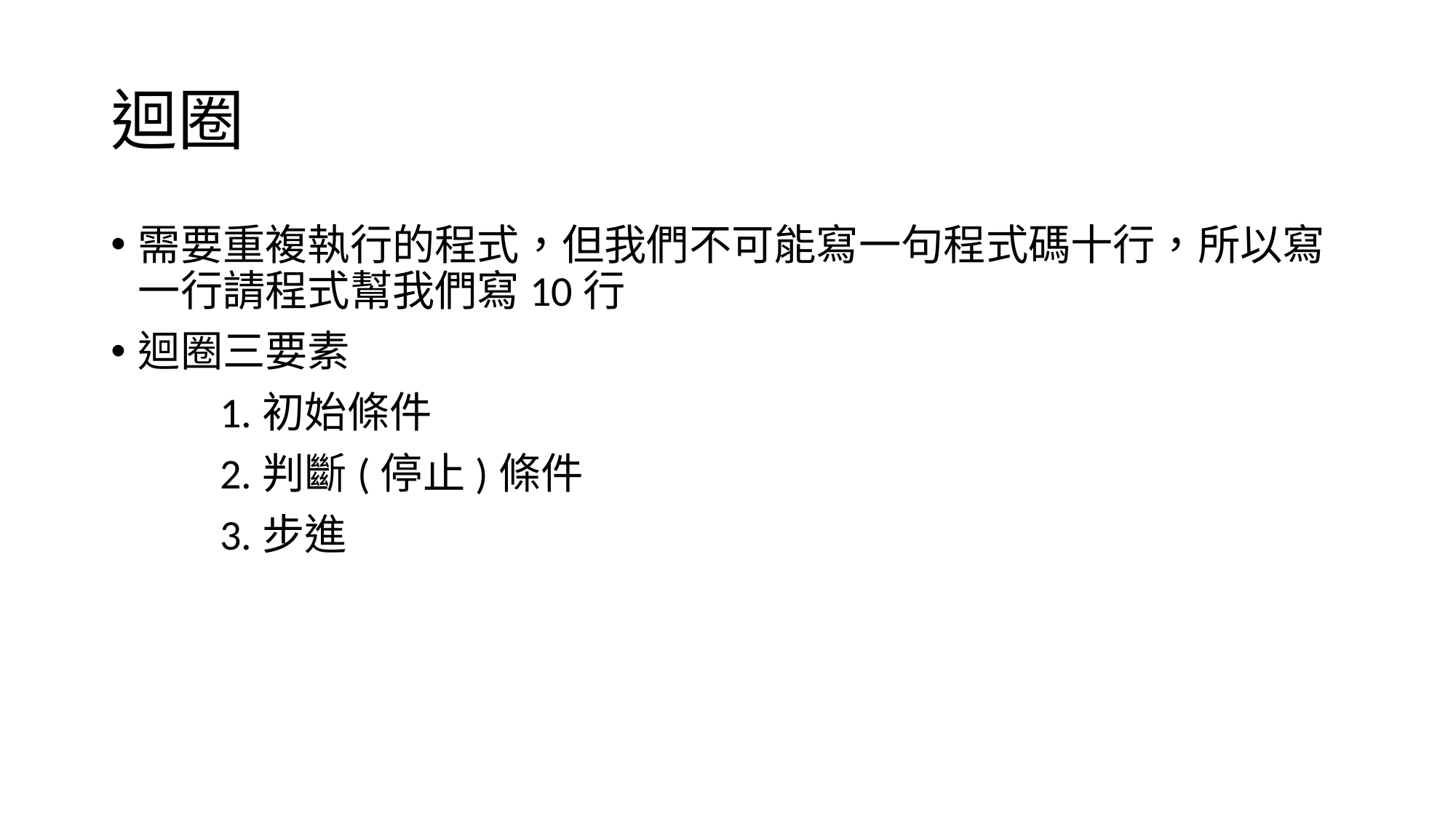

# 迴圈
需要重複執行的程式，但我們不可能寫一句程式碼十行，所以寫一行請程式幫我們寫10行
迴圈三要素
	1.初始條件
	2.判斷(停止)條件
	3.步進